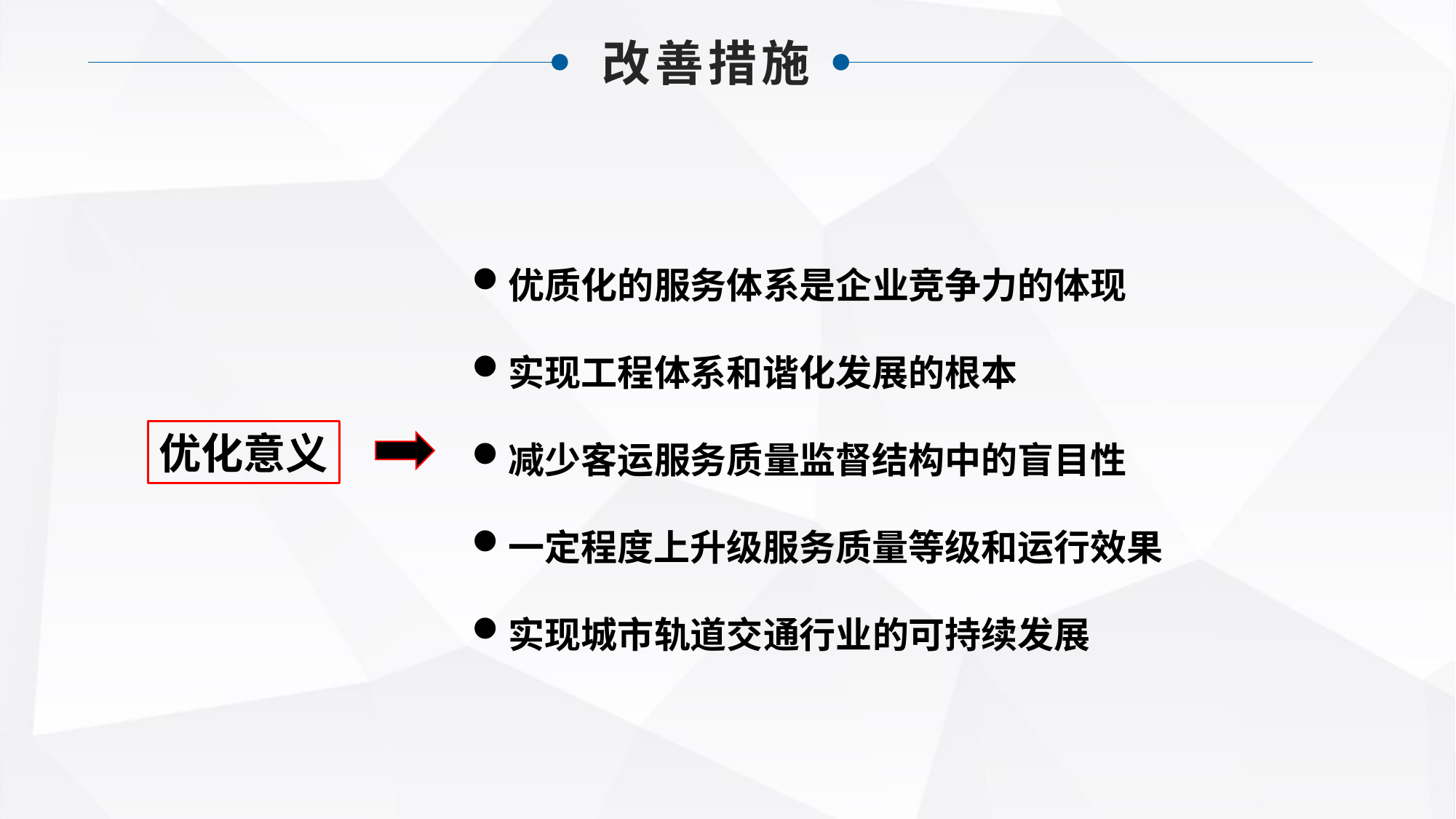

改善措施

优质化的服务体系是企业竞争力的体现
实现工程体系和谐化发展的根本
减少客运服务质量监督结构中的盲目性
一定程度上升级服务质量等级和运行效果
实现城市轨道交通行业的可持续发展
优化意义